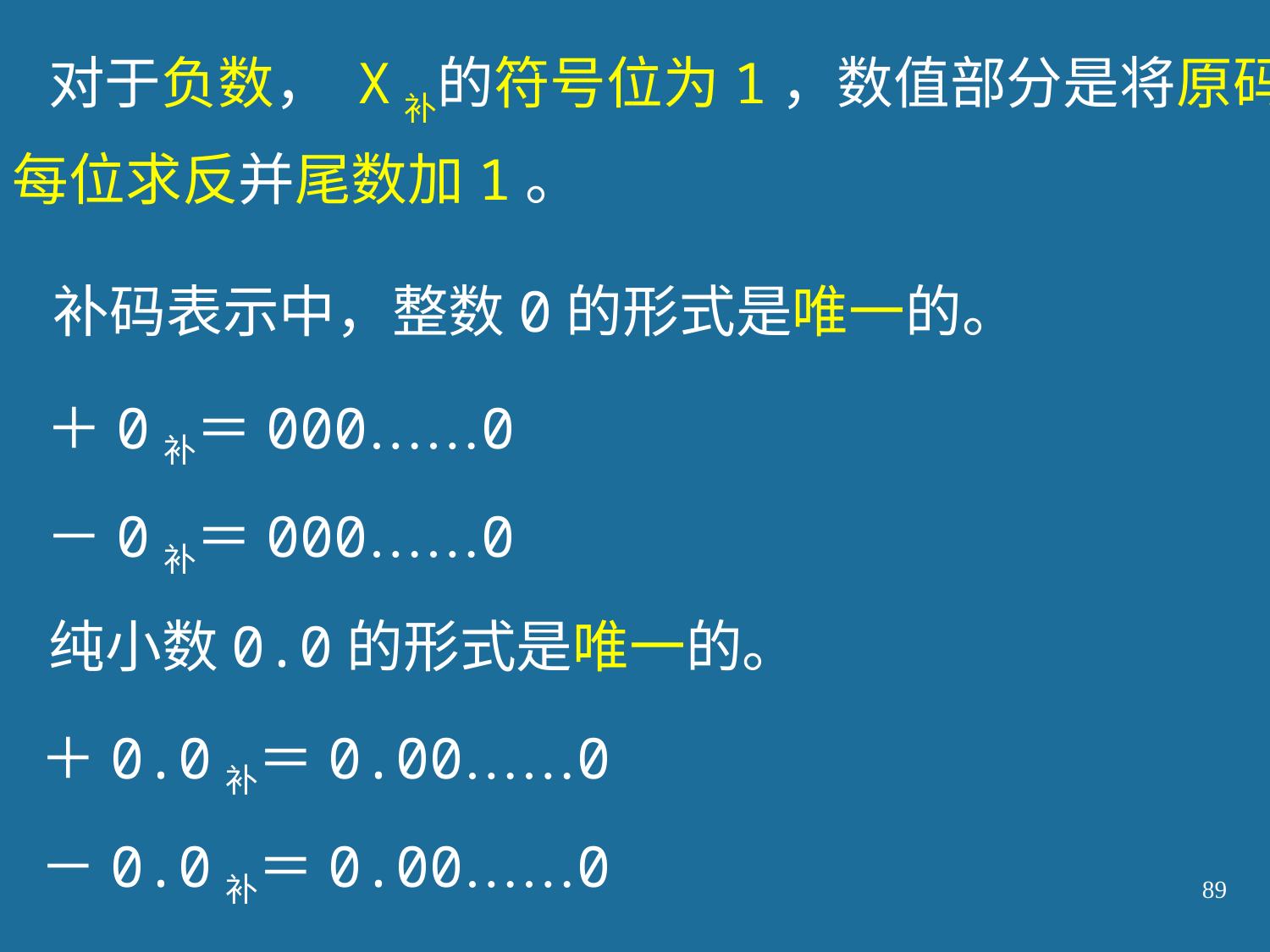

对于负数， X补的符号位为1，数值部分是将原码
每位求反并尾数加1。
补码表示中，整数0的形式是唯一的。
＋0补＝000……0
－0补＝000……0
纯小数0.0的形式是唯一的。
＋0.0补＝0.00……0
－0.0补＝0.00……0
89